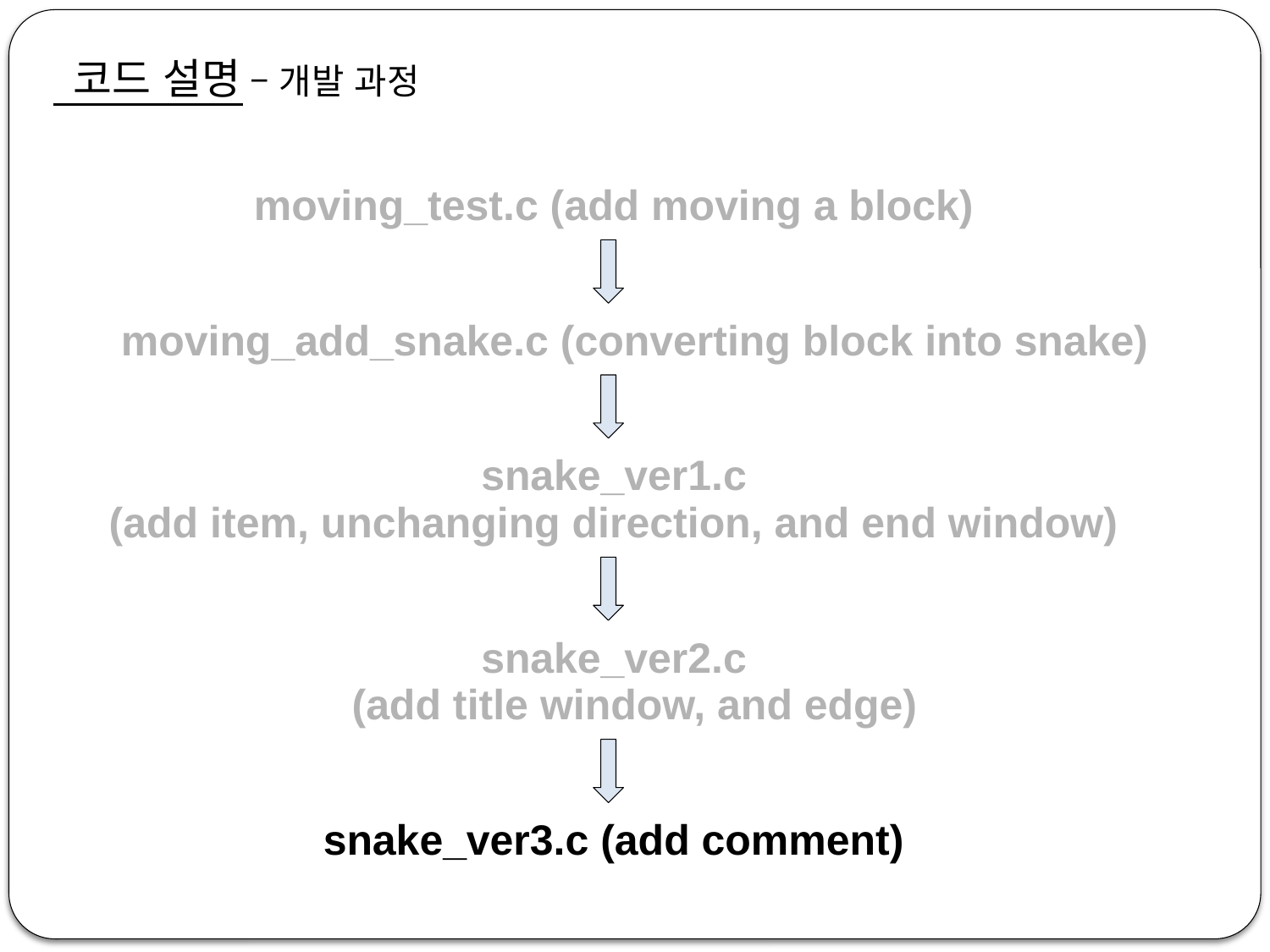

코드 설명 – 개발 과정

moving_test.c (add moving a block)

moving_add_snake.c (converting block into snake)

snake_ver1.c
(add item, unchanging direction, and end window)

snake_ver2.c

(add title window, and edge)

snake_ver3.c (add comment)